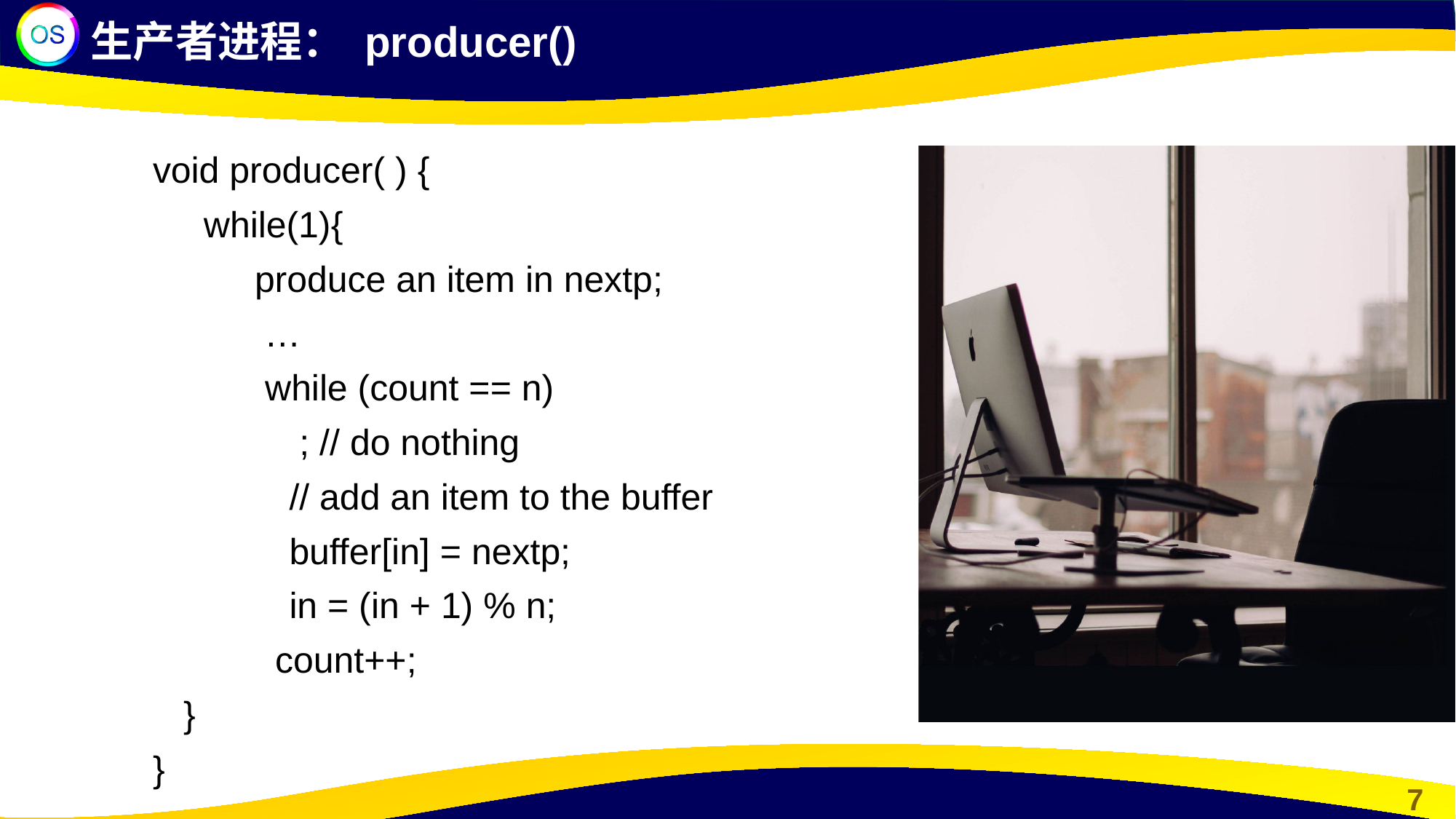

生产者进程： producer()
void producer( ) {
     while(1){
          produce an item in nextp;
           …
           while (count == n)
        	 ; // do nothing
      	// add an item to the buffer
      	buffer[in] = nextp;
     	in = (in + 1) % n;
            count++;
   }
}